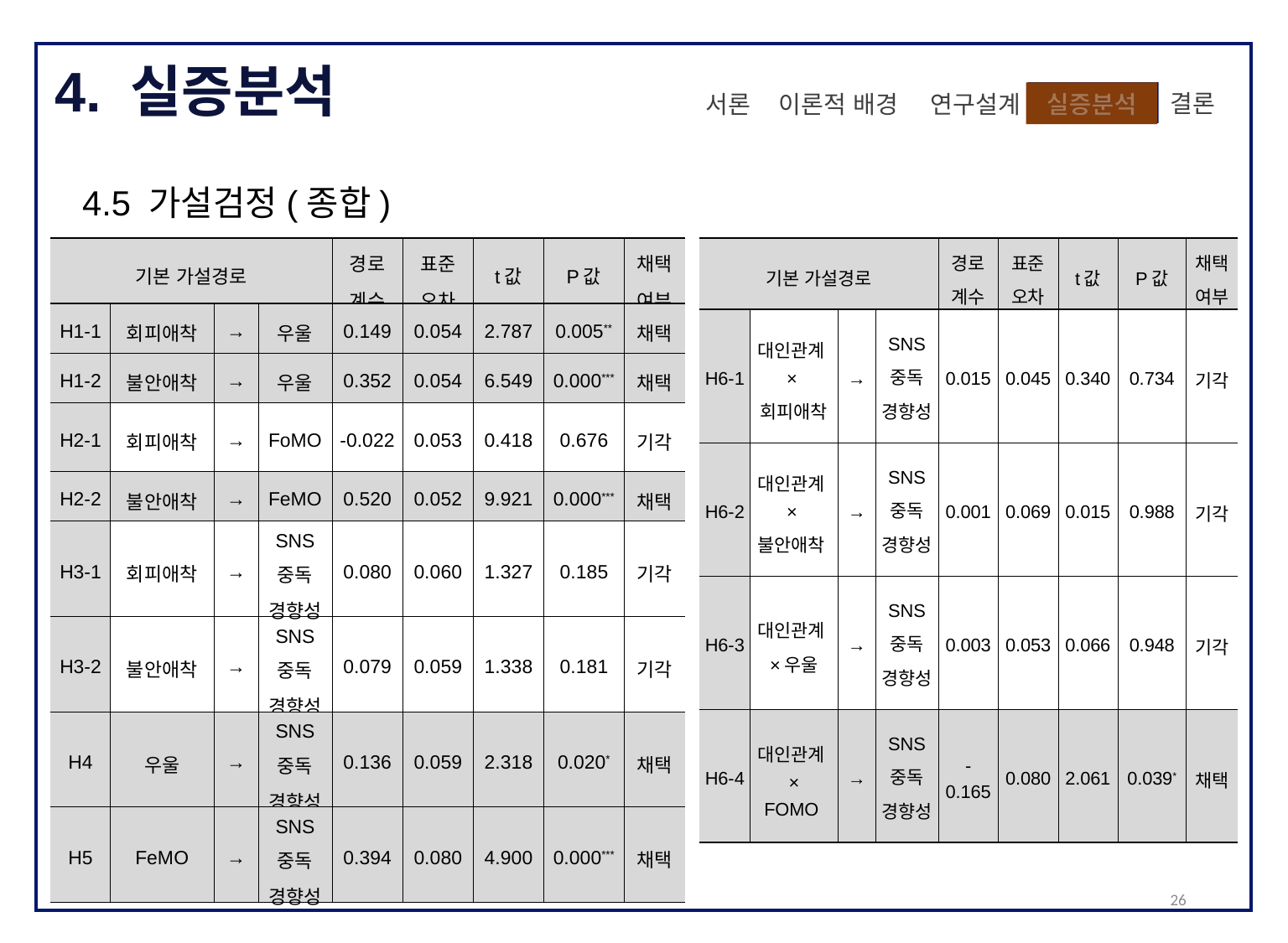

4. 실증분석

 결론
이론적 배경
실증분석
 연구설계
서론
4.5 가설검정(종합)
| 기본 가설경로 |  |  |  | 경로 계수 | 표준 오차 | t값 | P값 | 채택 여부 |
| --- | --- | --- | --- | --- | --- | --- | --- | --- |
| H6-1 | 대인관계×회피애착 | → | SNS 중독 경향성 | 0.015 | 0.045 | 0.340 | 0.734 | 기각 |
| H6-2 | 대인관계×불안애착 | → | SNS 중독 경향성 | 0.001 | 0.069 | 0.015 | 0.988 | 기각 |
| H6-3 | 대인관계×우울 | → | SNS 중독 경향성 | 0.003 | 0.053 | 0.066 | 0.948 | 기각 |
| H6-4 | 대인관계× FOMO | → | SNS 중독 경향성 | -0.165 | 0.080 | 2.061 | 0.039\* | 채택 |
| 기본 가설경로 |  |  |  | 경로 계수 | 표준 오차 | t값 | P값 | 채택 여부 |
| --- | --- | --- | --- | --- | --- | --- | --- | --- |
| H1-1 | 회피애착 | → | 우울 | 0.149 | 0.054 | 2.787 | 0.005\*\* | 채택 |
| H1-2 | 불안애착 | → | 우울 | 0.352 | 0.054 | 6.549 | 0.000\*\*\* | 채택 |
| H2-1 | 회피애착 | → | FoMO | -0.022 | 0.053 | 0.418 | 0.676 | 기각 |
| H2-2 | 불안애착 | → | FeMO | 0.520 | 0.052 | 9.921 | 0.000\*\*\* | 채택 |
| H3-1 | 회피애착 | → | SNS 중독 경향성 | 0.080 | 0.060 | 1.327 | 0.185 | 기각 |
| H3-2 | 불안애착 | → | SNS 중독 경향성 | 0.079 | 0.059 | 1.338 | 0.181 | 기각 |
| H4 | 우울 | → | SNS 중독 경향성 | 0.136 | 0.059 | 2.318 | 0.020\* | 채택 |
| H5 | FeMO | → | SNS 중독 경향성 | 0.394 | 0.080 | 4.900 | 0.000\*\*\* | 채택 |
26